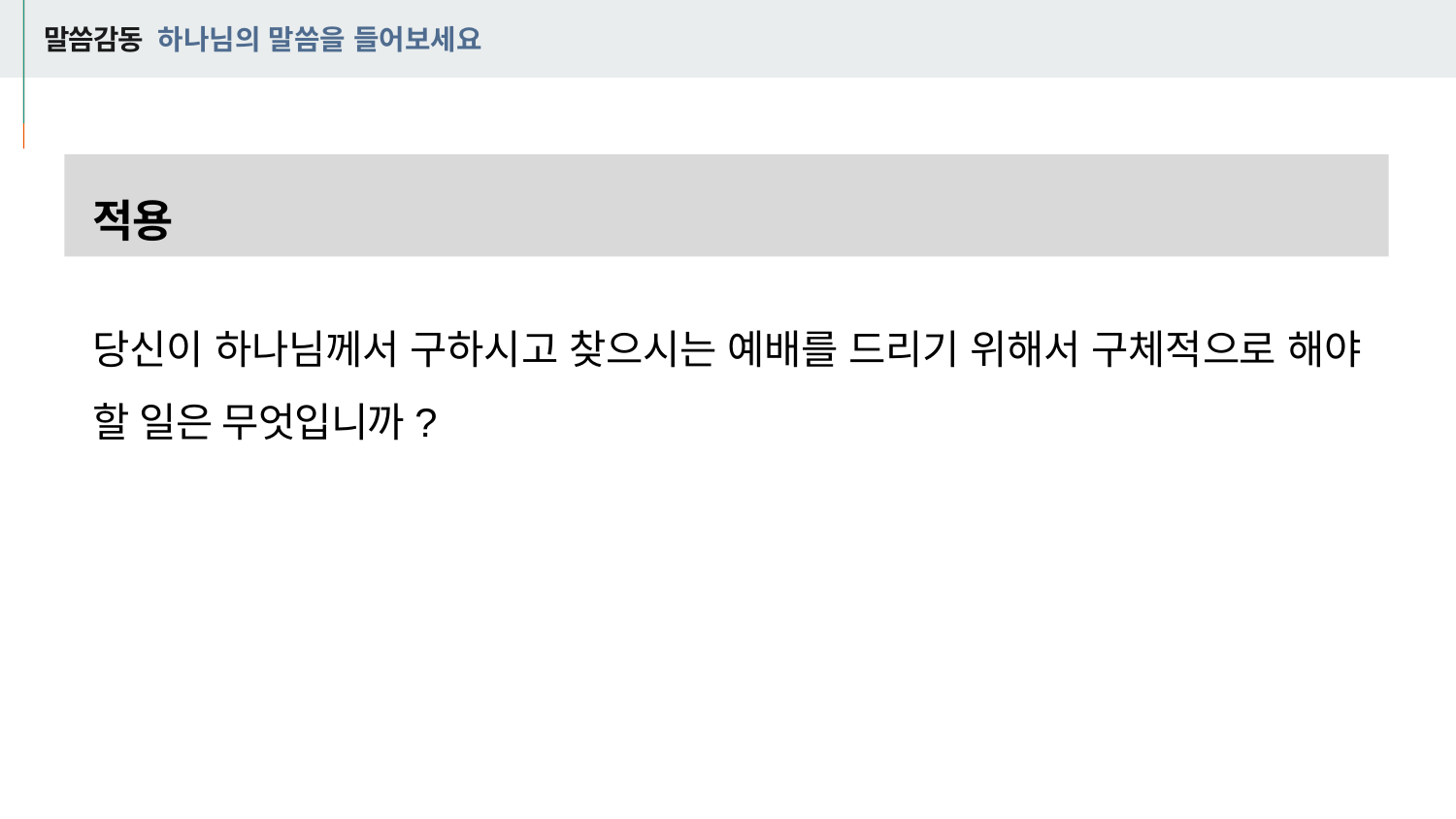

# 말씀감동  하나님의 말씀을 들어보세요
적용
당신이 하나님께서 구하시고 찾으시는 예배를 드리기 위해서 구체적으로 해야 할 일은 무엇입니까?